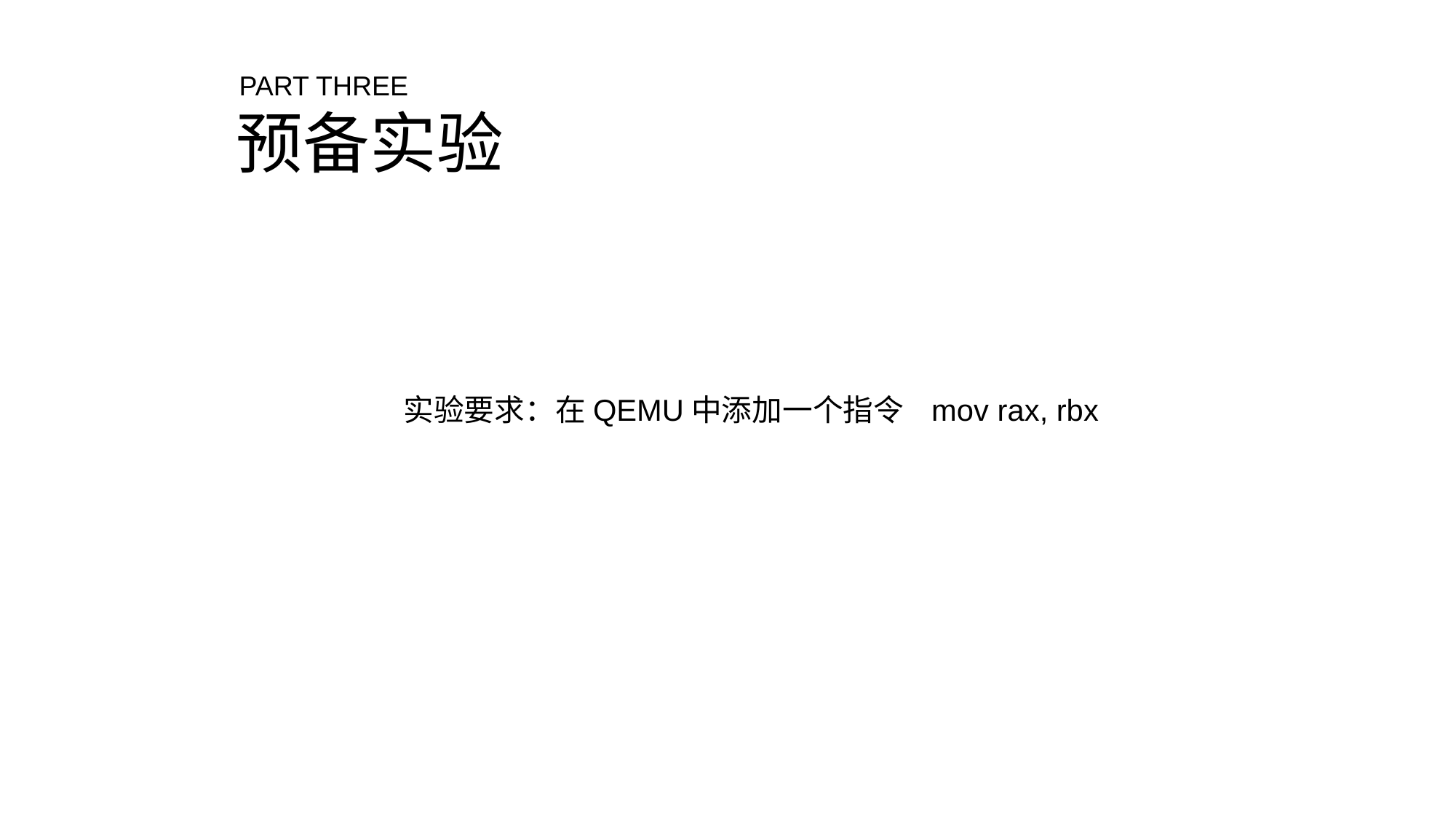

PART THREE
 预备实验
实验要求：在QEMU中添加一个指令   mov rax, rbx